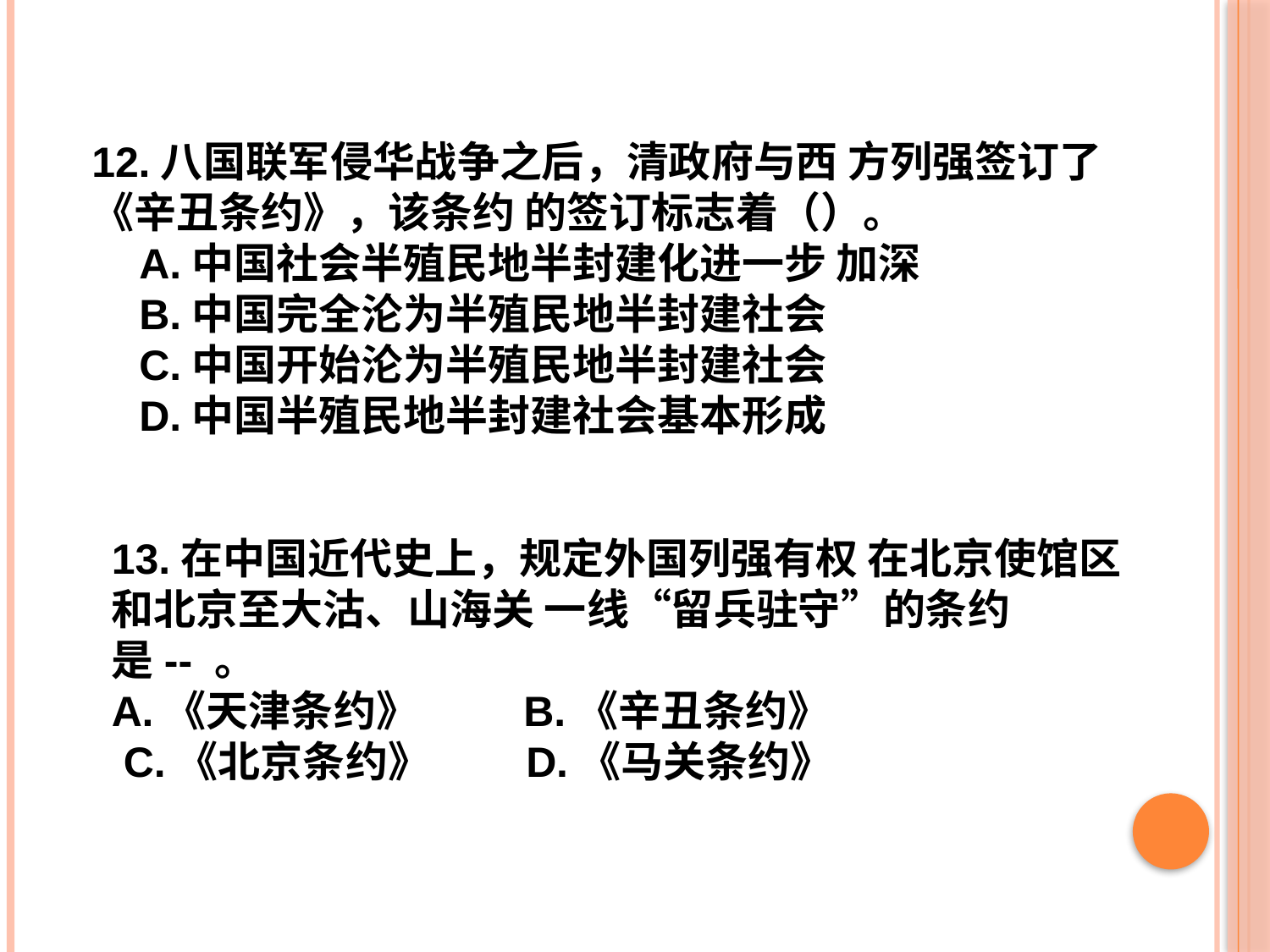

12.八国联军侵华战争之后，清政府与西 方列强签订了《辛丑条约》，该条约 的签订标志着（）。
    A.中国社会半殖民地半封建化进一步 加深
    B.中国完全沦为半殖民地半封建社会
    C.中国开始沦为半殖民地半封建社会
    D.中国半殖民地半封建社会基本形成
13.在中国近代史上，规定外国列强有权 在北京使馆区和北京至大沽、山海关 一线“留兵驻守”的条约是-- 。
A.《天津条约》          B.《辛丑条约》
 C.《北京条约》         D.《马关条约》